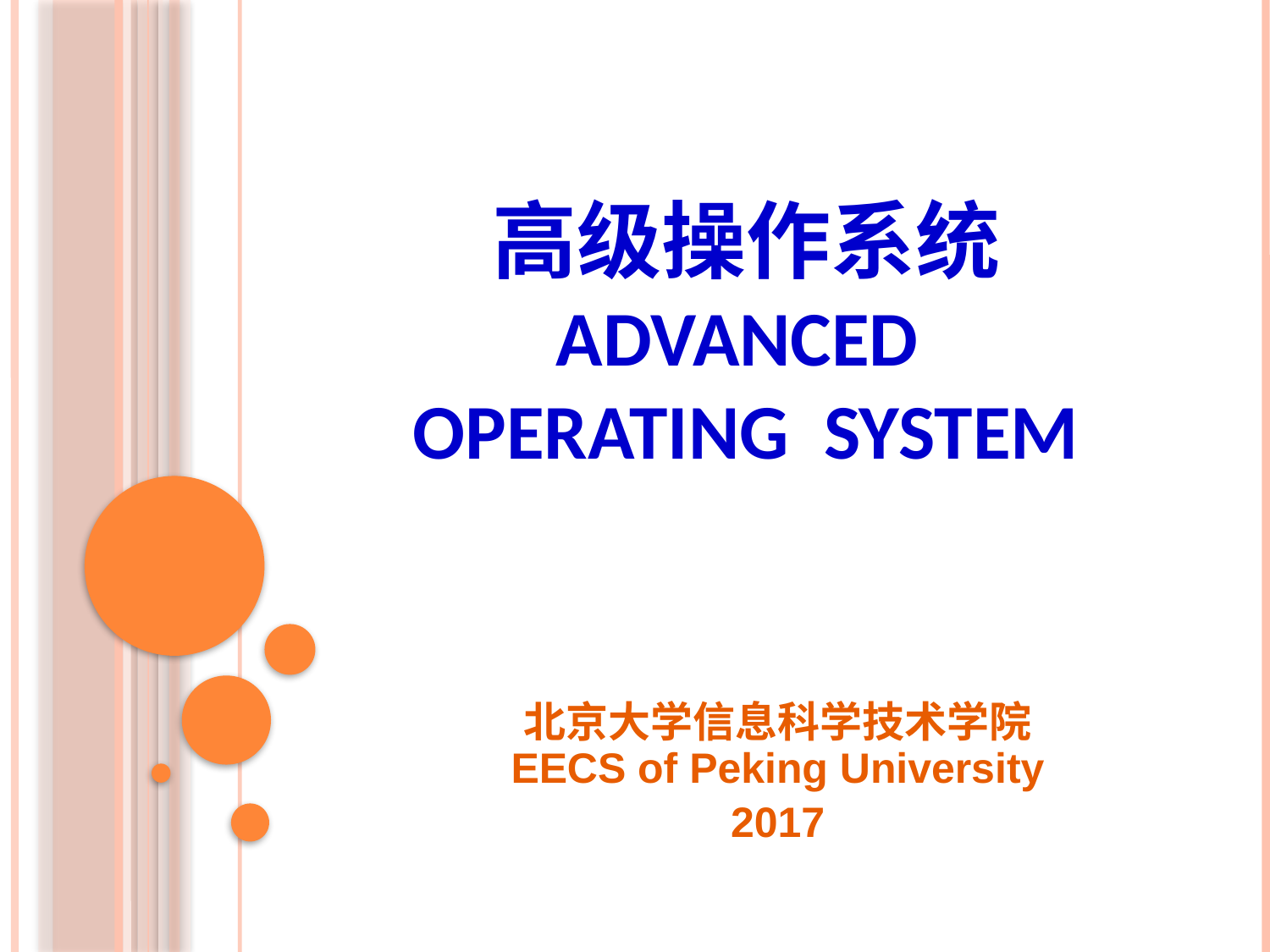

# 高级操作系统 Advanced Operating  System
北京大学信息科学技术学院
EECS of Peking University
2017